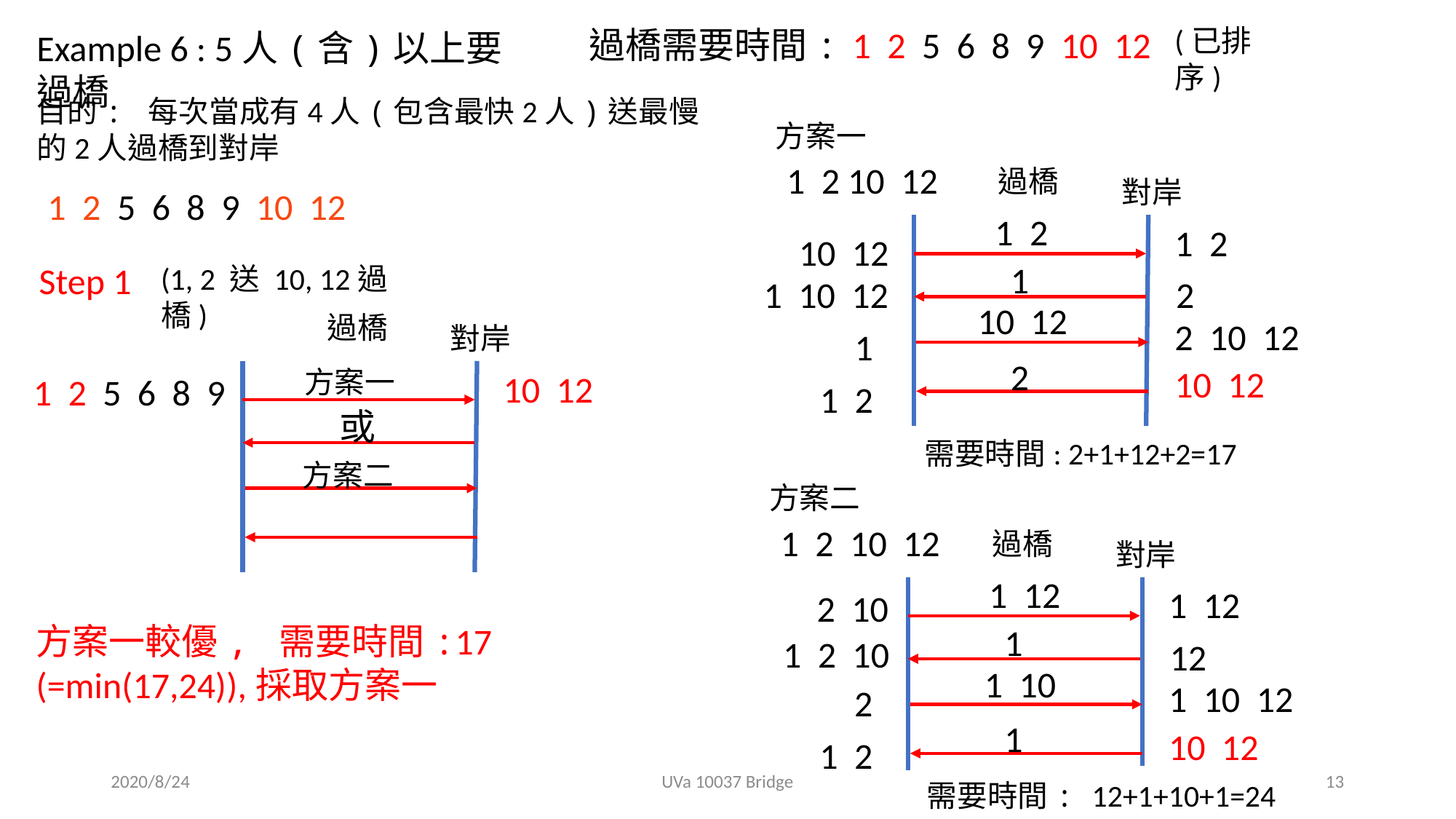

(已排序)
過橋需要時間:
1  2  5  6  8  9  10  12
Example 6 : 5人(含)以上要過橋
目的: 每次當成有4人(包含最快2人)送最慢的2人過橋到對岸
方案一
1  2 10  12
過橋
對岸
1  2
1  2
10  12
1
2
1  10  12
10  12
2  10  12
1
2
10  12
1  2
1  2  5  6  8  9  10  12
Step 1
(1, 2 送 10, 12過橋)
過橋
對岸
方案一
10  12
1  2  5  6  8  9
或
需要時間: 2+1+12+2=17
方案二
方案二
1  2  10  12
過橋
對岸
1  12
1  12
2  10
1
1  2  10
12
1  10
1  10  12
2
1
10  12
1  2
方案一較優, 需要時間:17 (=min(17,24)),採取方案一
2020/8/24
UVa 10037 Bridge
13
需要時間: 12+1+10+1=24